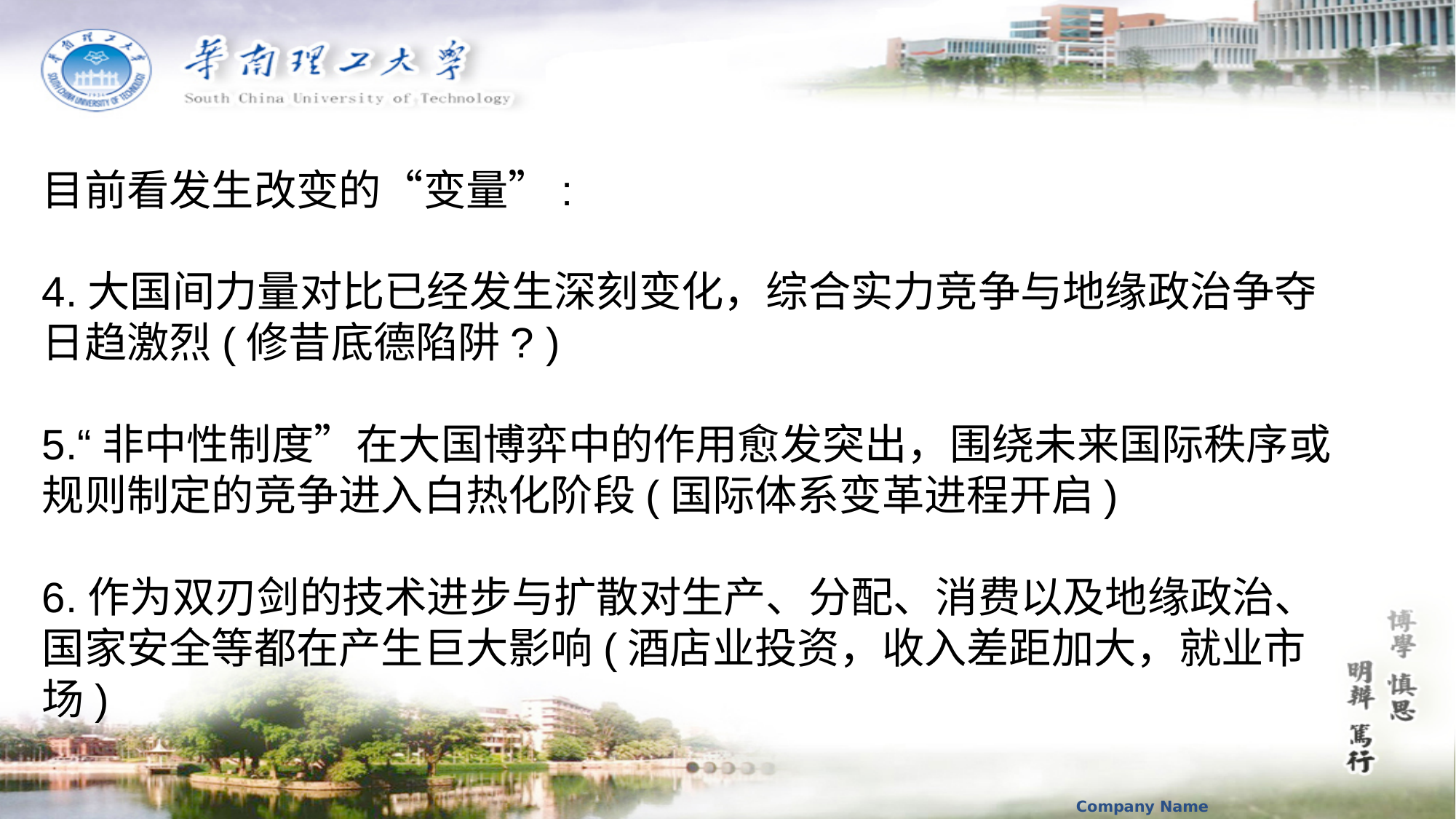

目前看发生改变的“变量”:

4.大国间力量对比已经发生深刻变化，综合实力竞争与地缘政治争夺日趋激烈(修昔底德陷阱? )

5.“非中性制度”在大国博弈中的作用愈发突出，围绕未来国际秩序或规则制定的竞争进入白热化阶段(国际体系变革进程开启)

6.作为双刃剑的技术进步与扩散对生产、分配、消费以及地缘政治、国家安全等都在产生巨大影响(酒店业投资，收入差距加大，就业市场)
Company Name